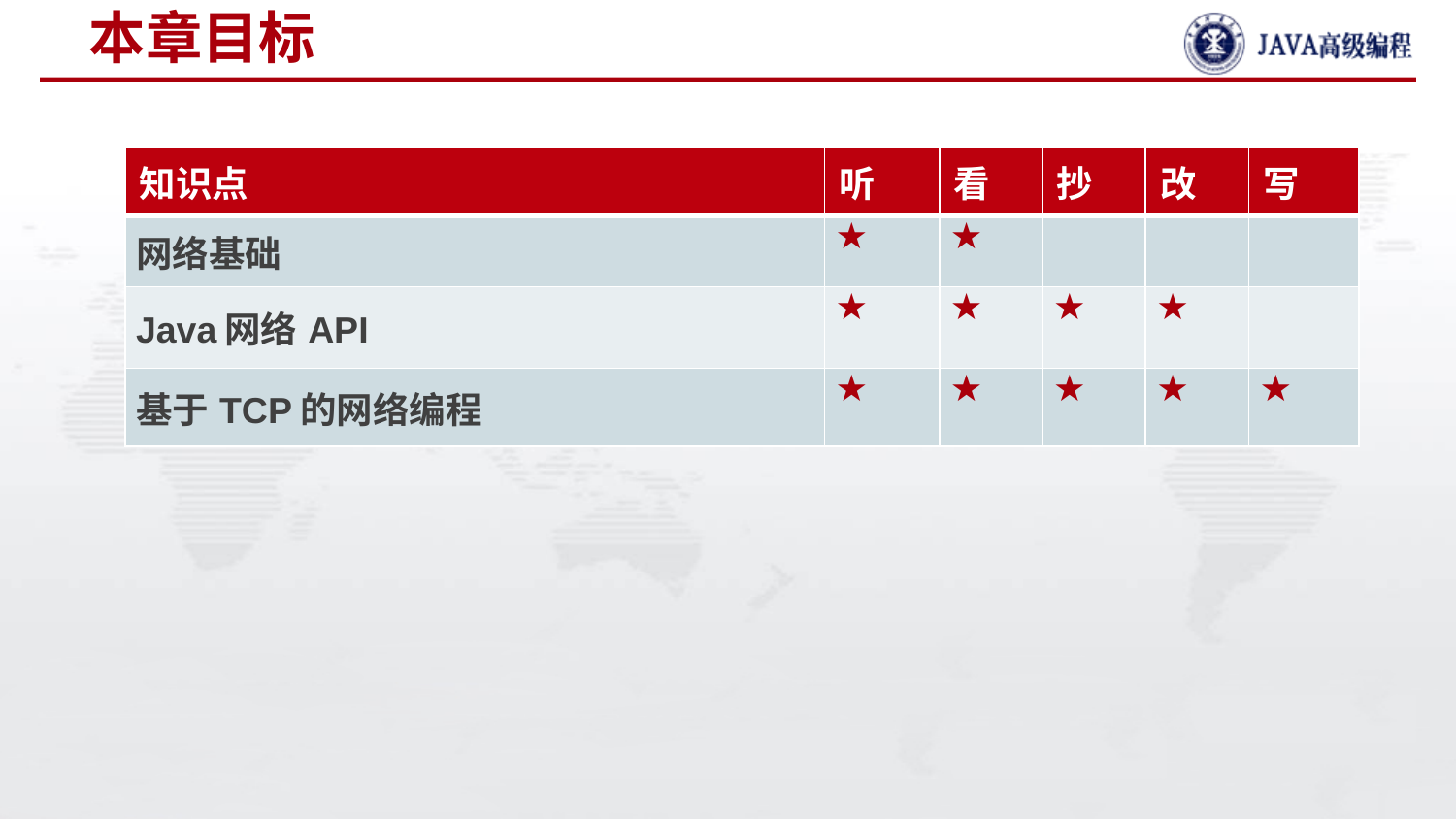

# 本章目标
| 知识点 | 听 | 看 | 抄 | 改 | 写 |
| --- | --- | --- | --- | --- | --- |
| 网络基础 | ★ | ★ |  |  |  |
| Java网络API | ★ | ★ | ★ | ★ |  |
| 基于TCP的网络编程 | ★ | ★ | ★ | ★ | ★ |